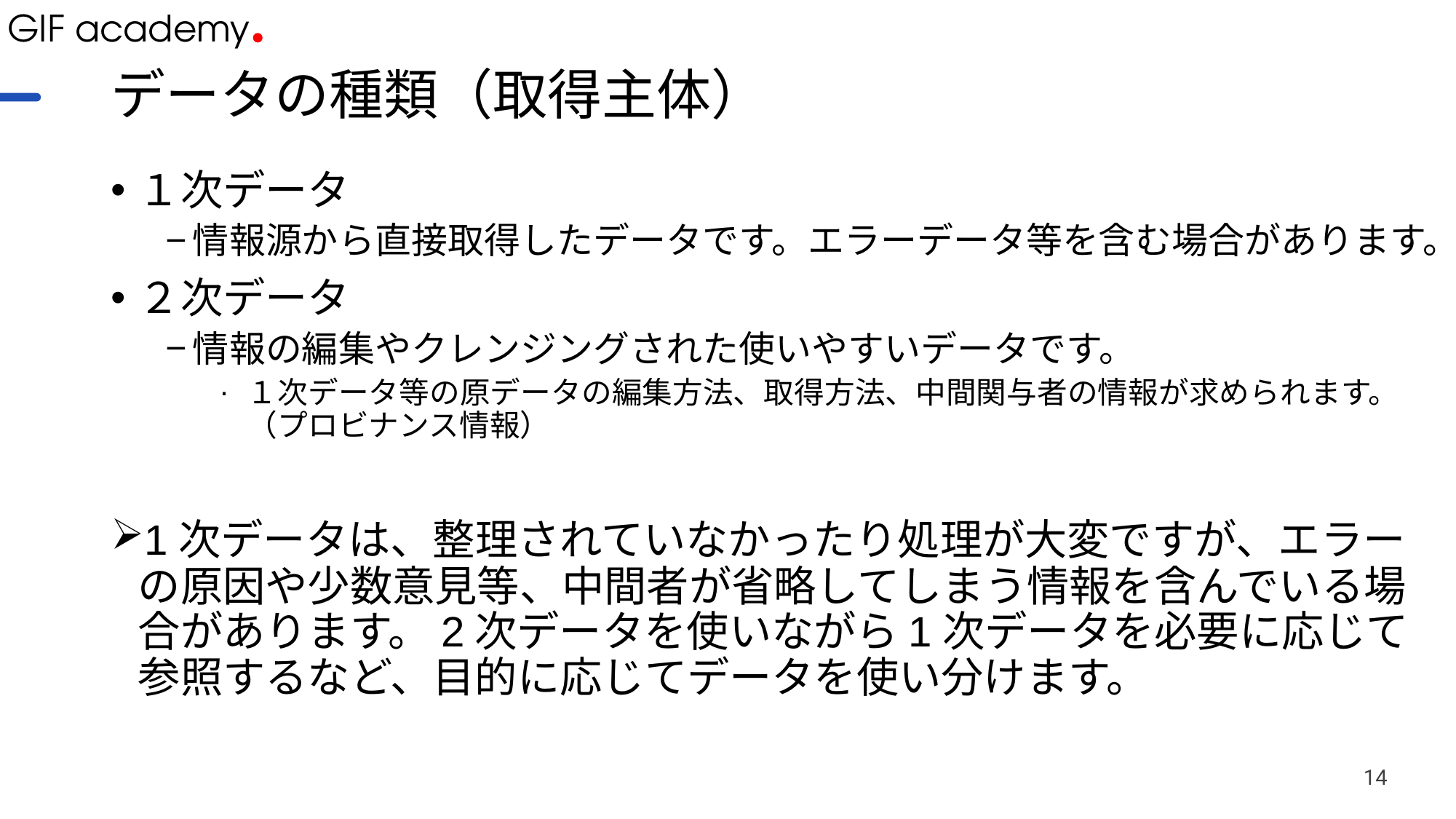

# データの種類（取得主体）
１次データ
情報源から直接取得したデータです。エラーデータ等を含む場合があります。
２次データ
情報の編集やクレンジングされた使いやすいデータです。
１次データ等の原データの編集方法、取得方法、中間関与者の情報が求められます。（プロビナンス情報）

1次データは、整理されていなかったり処理が大変ですが、エラーの原因や少数意見等、中間者が省略してしまう情報を含んでいる場合があります。2次データを使いながら1次データを必要に応じて参照するなど、目的に応じてデータを使い分けます。
14